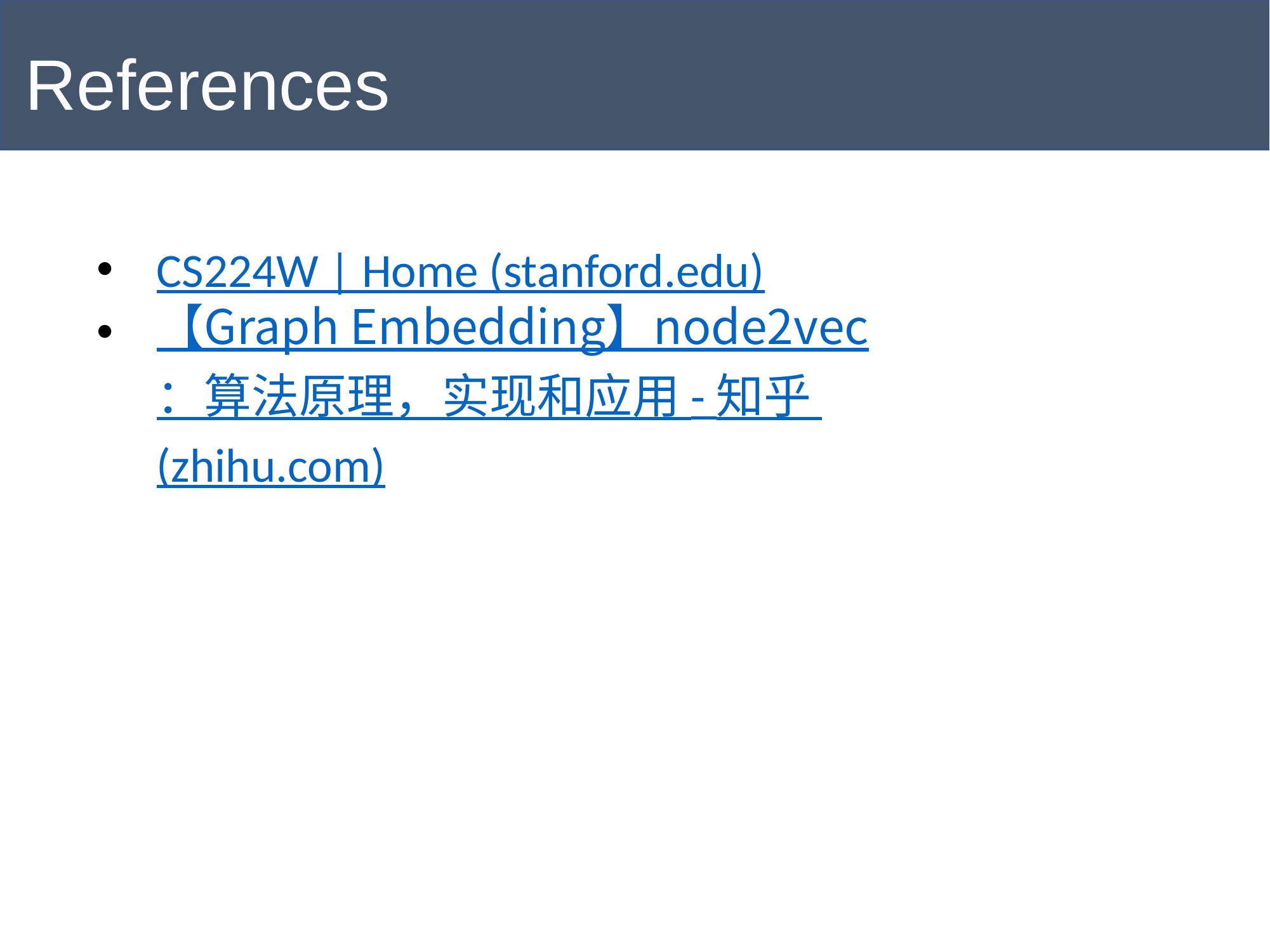

References
CS224W | Home (stanford.edu)
【Graph Embedding】node2vec：算法原理，实现和应用 - 知乎 (zhihu.com)